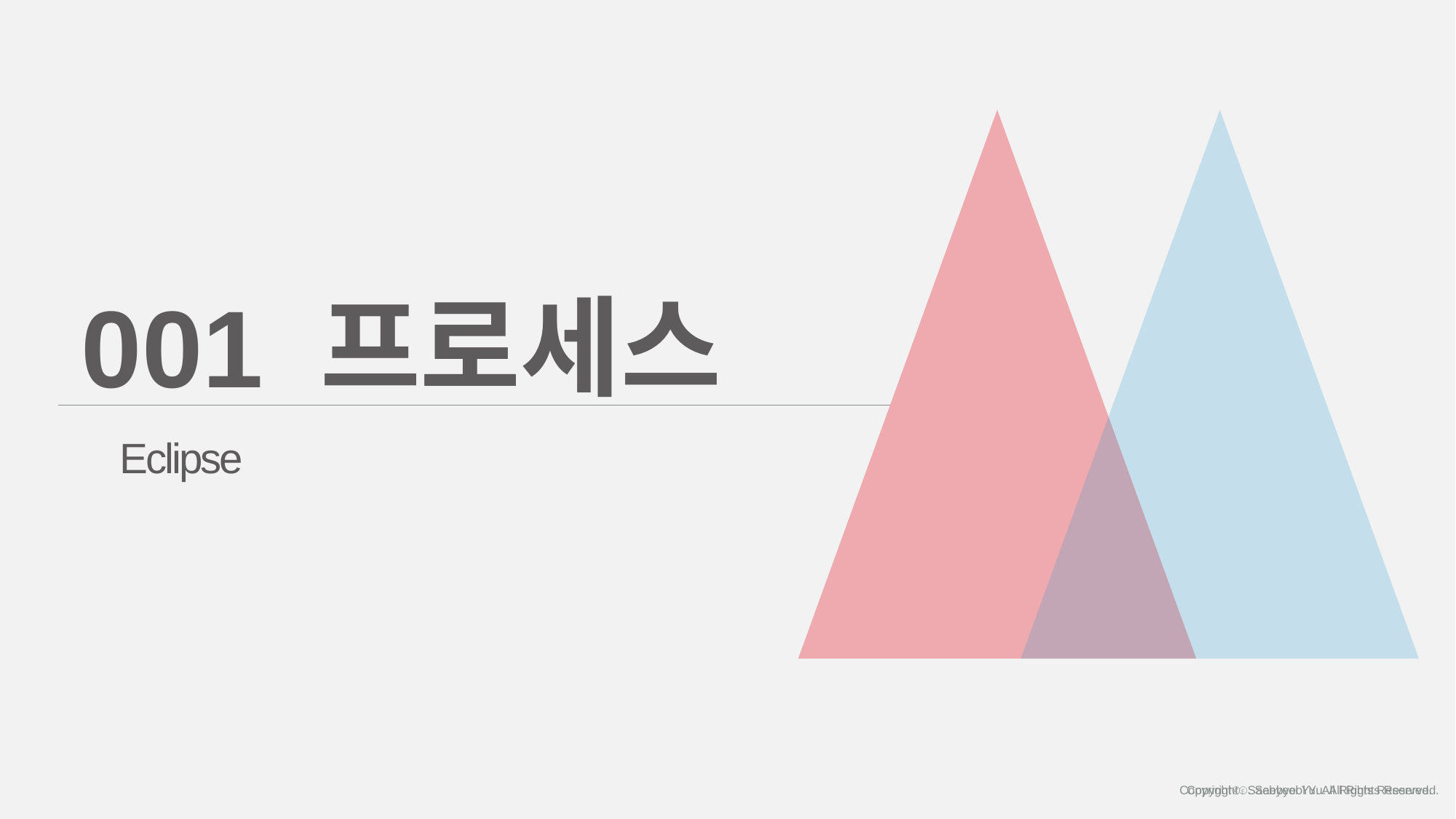

001 프로세스
Eclipse
Copyrightⓒ. Saebyeol Yu. All Rights Reserved.